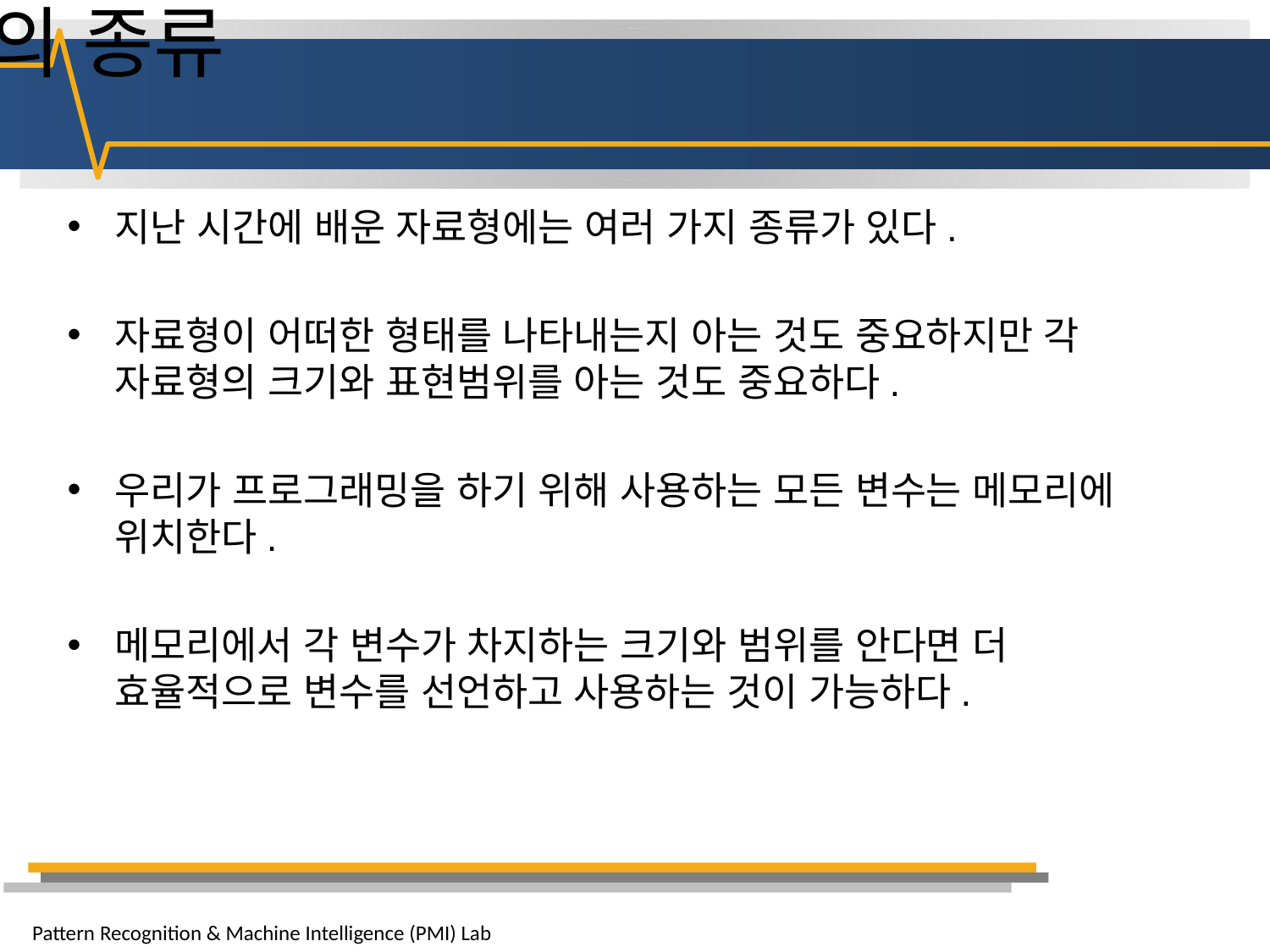

# 자료형의 종류
지난 시간에 배운 자료형에는 여러 가지 종류가 있다.

자료형이 어떠한 형태를 나타내는지 아는 것도 중요하지만 각 자료형의 크기와 표현범위를 아는 것도 중요하다.

우리가 프로그래밍을 하기 위해 사용하는 모든 변수는 메모리에 위치한다.

메모리에서 각 변수가 차지하는 크기와 범위를 안다면 더 효율적으로 변수를 선언하고 사용하는 것이 가능하다.